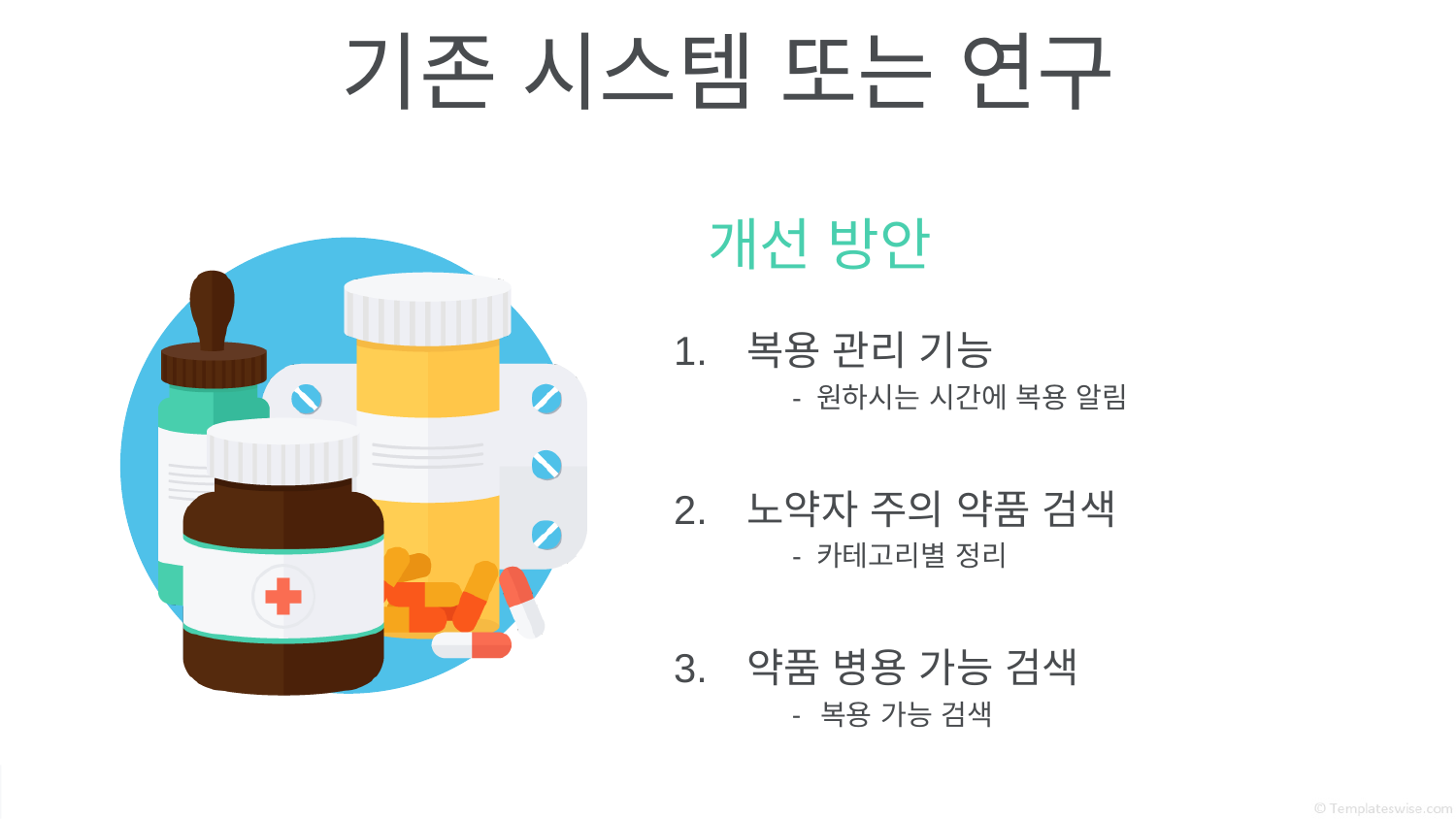

# 기존 시스템 또는 연구
개선 방안
복용 관리 기능
- 원하시는 시간에 복용 알림

노약자 주의 약품 검색
- 카테고리별 정리

약품 병용 가능 검색
-  복용 가능 검색